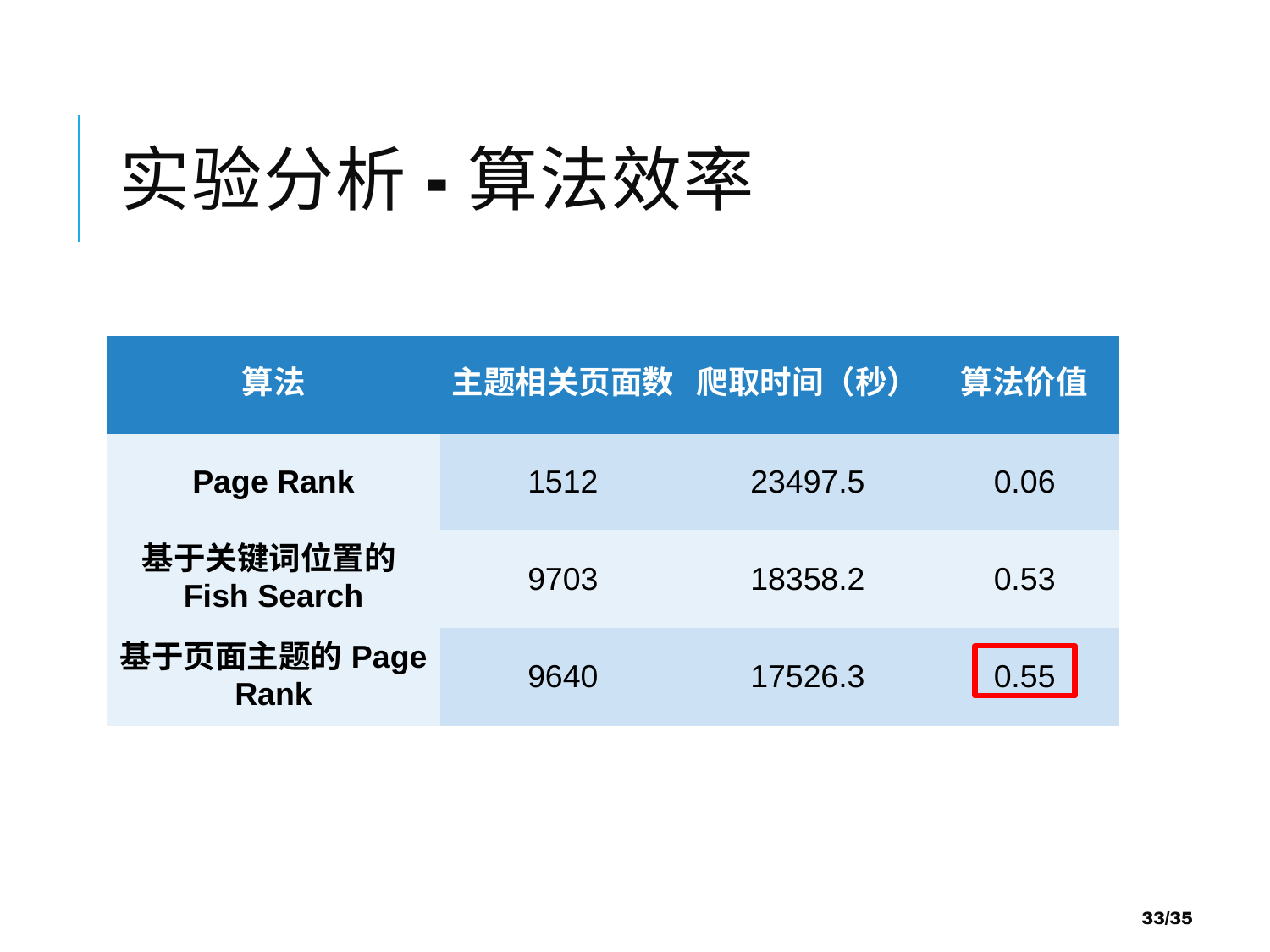

# 实验分析-算法效率
| 算法 | 主题相关页面数 | 爬取时间（秒） | 算法价值 |
| --- | --- | --- | --- |
| Page Rank | 1512 | 23497.5 | 0.06 |
| 基于关键词位置的Fish Search | 9703 | 18358.2 | 0.53 |
| 基于页面主题的Page Rank | 9640 | 17526.3 | 0.55 |

33/35